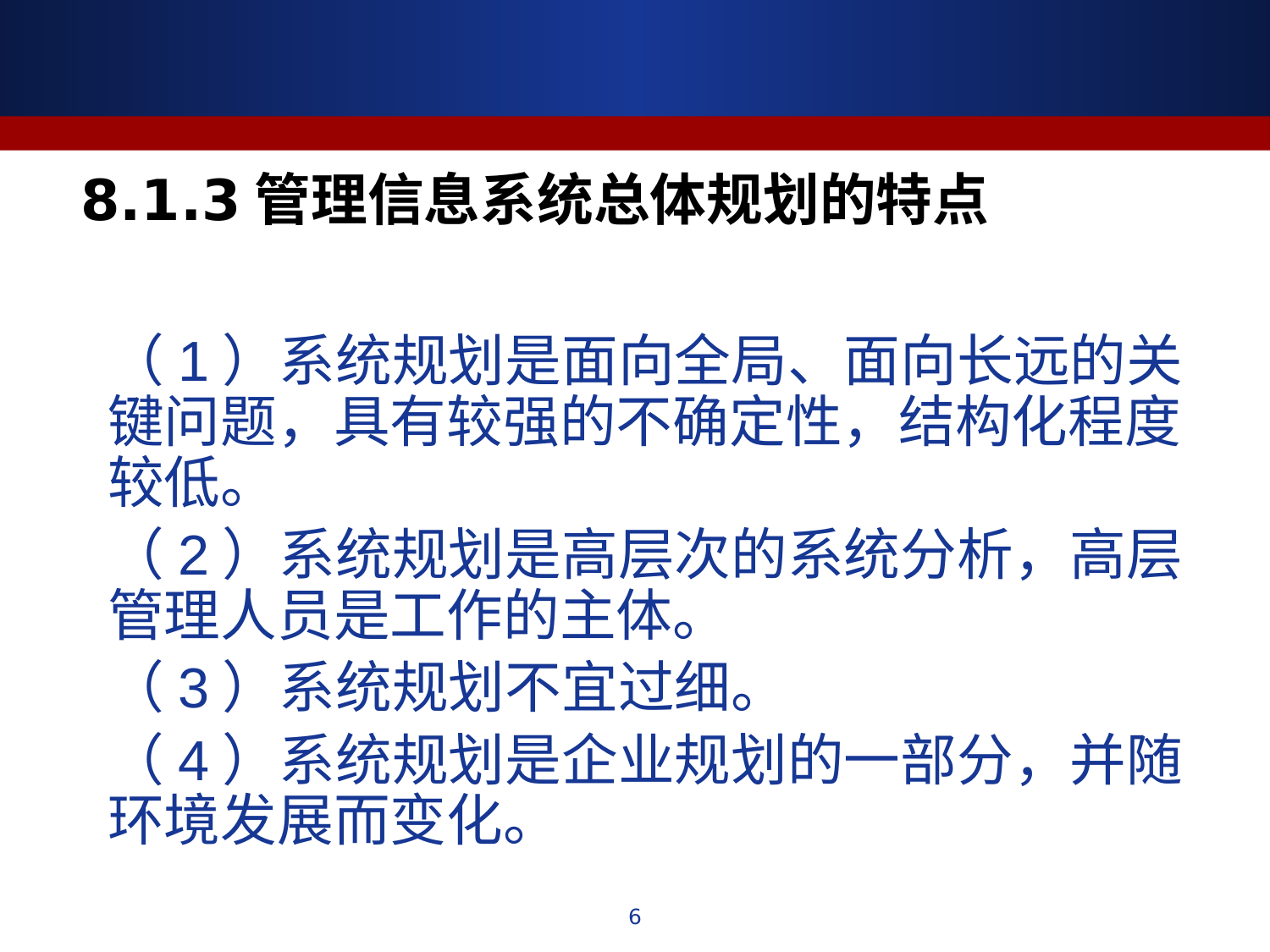

# 8.1.3管理信息系统总体规划的特点
（1）系统规划是面向全局、面向长远的关键问题，具有较强的不确定性，结构化程度较低。
（2）系统规划是高层次的系统分析，高层管理人员是工作的主体。
（3）系统规划不宜过细。
（4）系统规划是企业规划的一部分，并随环境发展而变化。
6